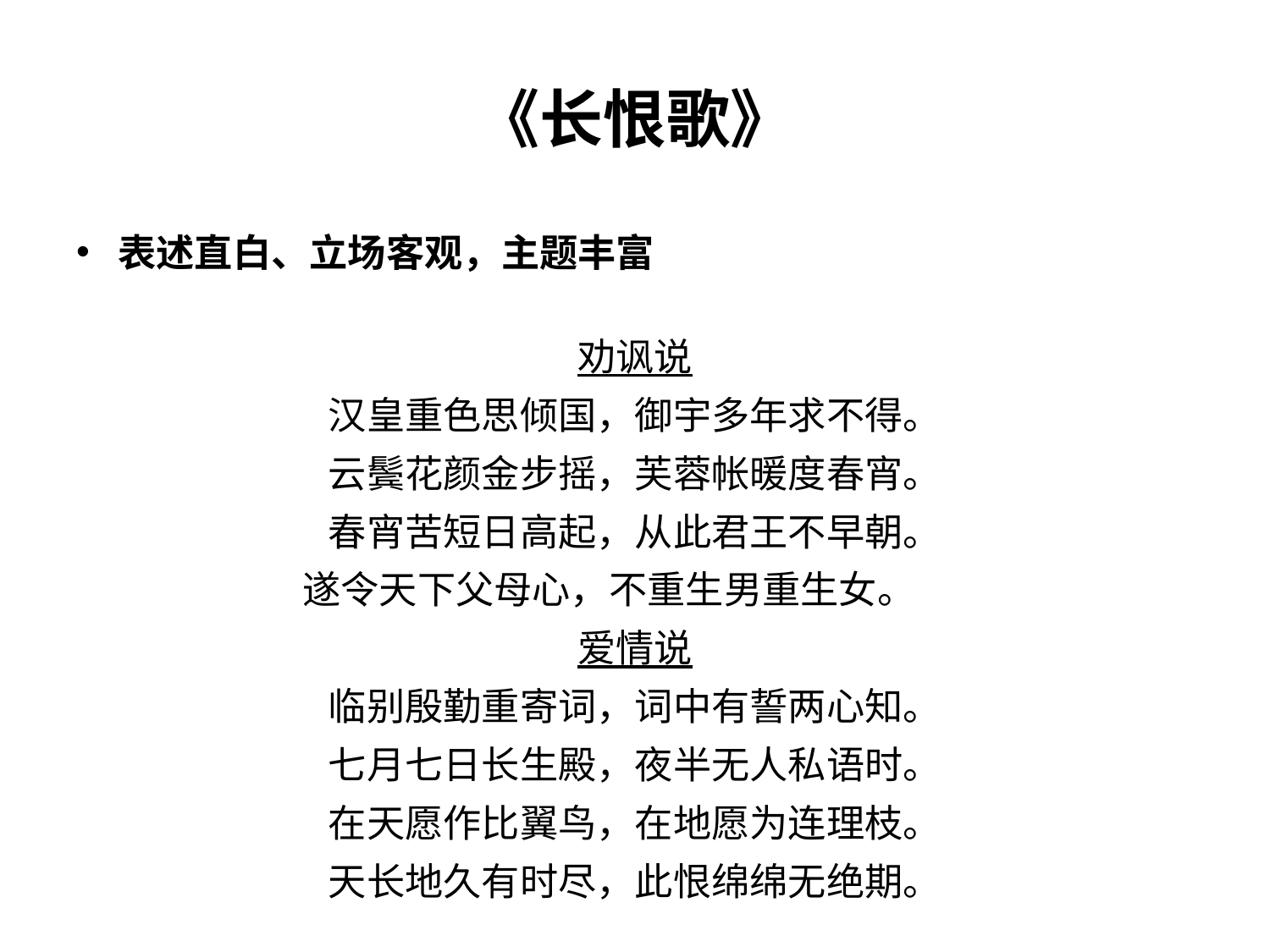

# 《长恨歌》
表述直白、立场客观，主题丰富
劝讽说
汉皇重色思倾国，御宇多年求不得。
云鬓花颜金步摇，芙蓉帐暖度春宵。
春宵苦短日高起，从此君王不早朝。
遂令天下父母心，不重生男重生女。
爱情说
临别殷勤重寄词，词中有誓两心知。
七月七日长生殿，夜半无人私语时。
在天愿作比翼鸟，在地愿为连理枝。
天长地久有时尽，此恨绵绵无绝期。